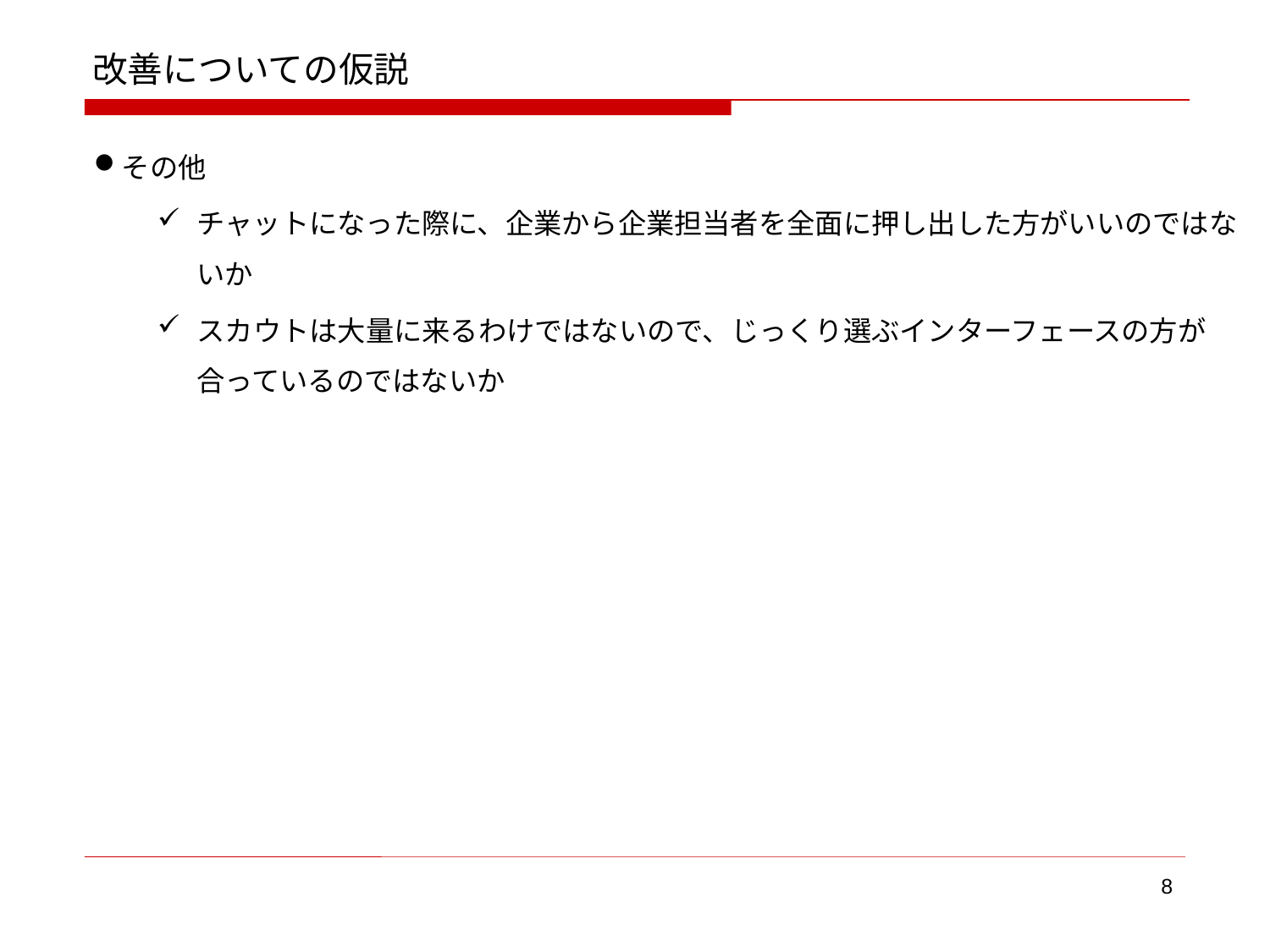

改善についての仮説
その他
チャットになった際に、企業から企業担当者を全面に押し出した方がいいのではないか
スカウトは大量に来るわけではないので、じっくり選ぶインターフェースの方が合っているのではないか

8